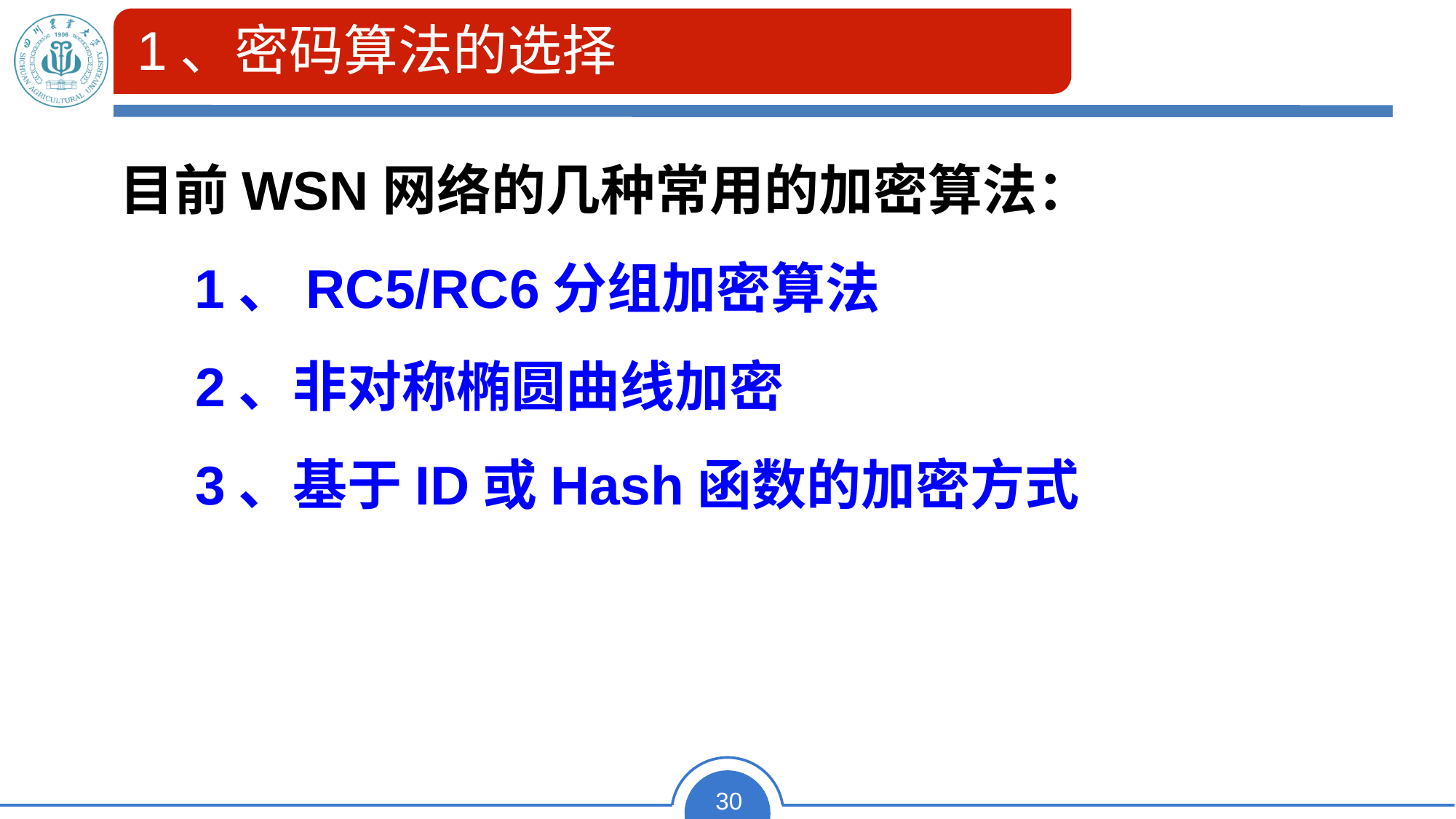

# 1、密码算法的选择
目前WSN网络的几种常用的加密算法：
     1、RC5/RC6分组加密算法
     2、非对称椭圆曲线加密
     3、基于ID或Hash函数的加密方式